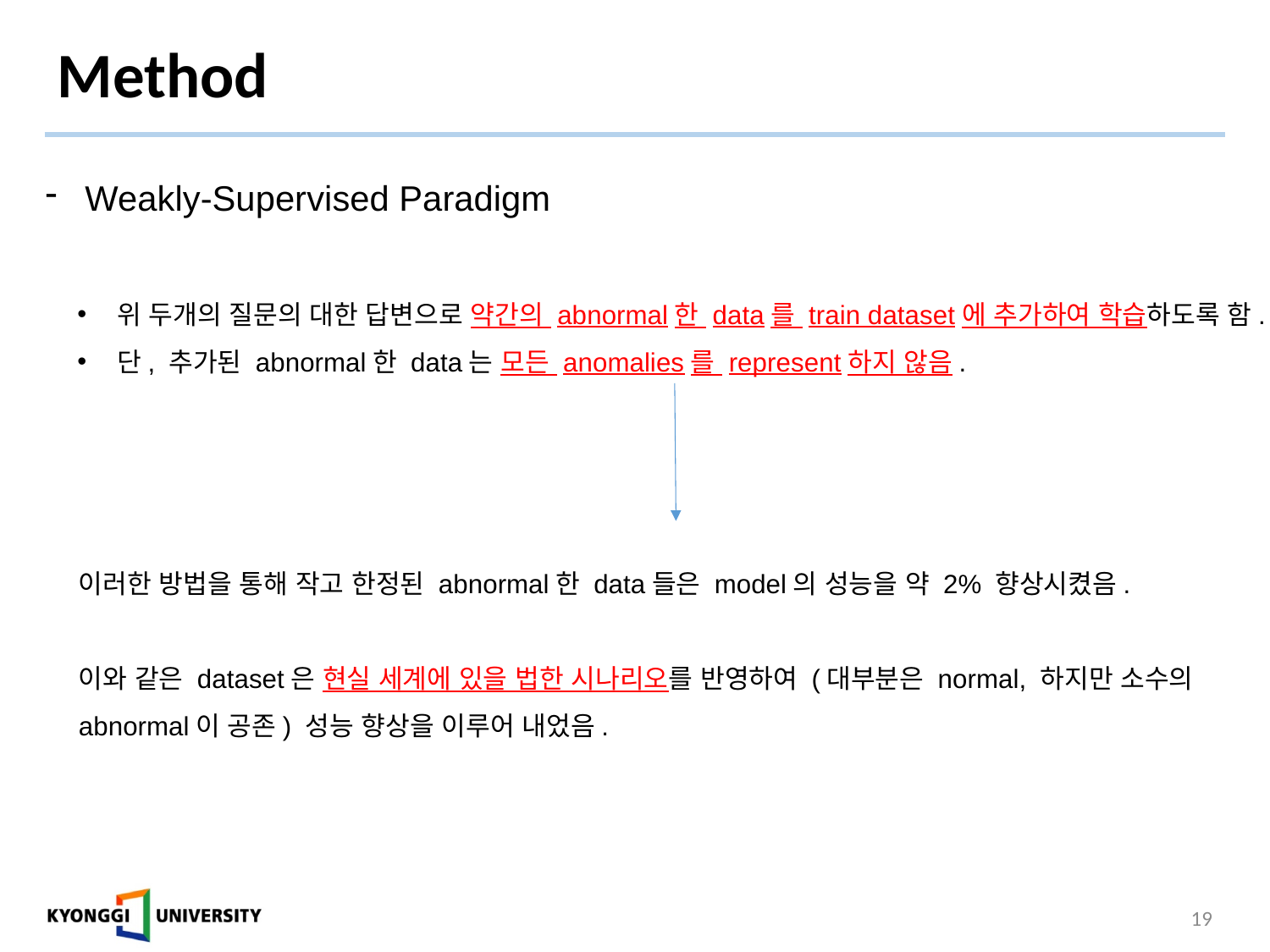

# Method
Weakly-Supervised Paradigm

위 두개의 질문의 대한 답변으로 약간의 abnormal한 data를 train dataset에 추가하여 학습하도록 함.
단, 추가된 abnormal한 data는 모든 anomalies를 represent하지 않음.
이러한 방법을 통해 작고 한정된 abnormal한 data들은 model의 성능을 약 2% 향상시켰음.

이와 같은 dataset은 현실 세계에 있을 법한 시나리오를 반영하여 (대부분은 normal, 하지만 소수의 abnormal이 공존) 성능 향상을 이루어 내었음.
19